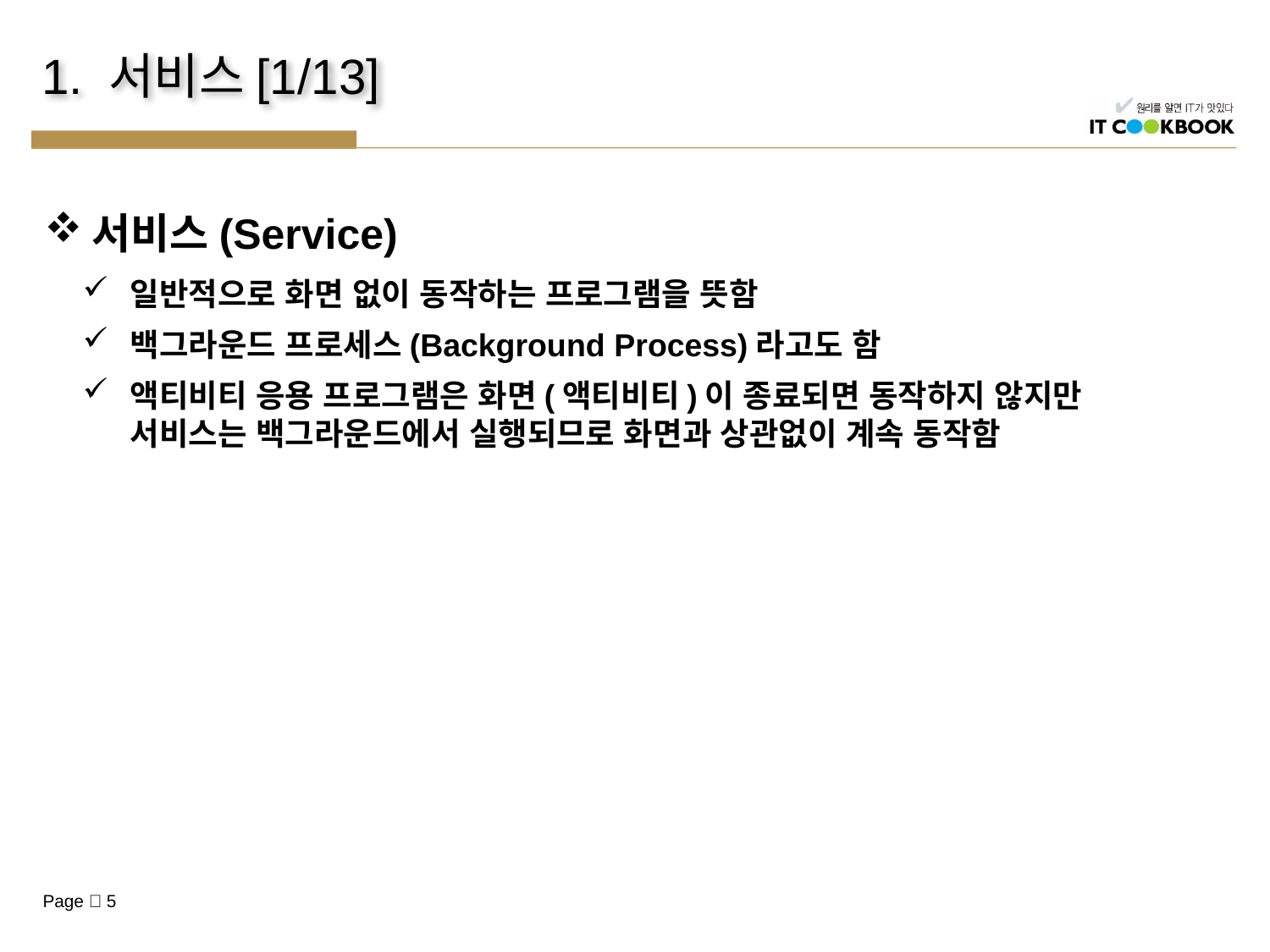

# 1. 서비스[1/13]
서비스(Service)
일반적으로 화면 없이 동작하는 프로그램을 뜻함
백그라운드 프로세스(Background Process)라고도 함
액티비티 응용 프로그램은 화면(액티비티)이 종료되면 동작하지 않지만
서비스는 백그라운드에서 실행되므로 화면과 상관없이 계속 동작함